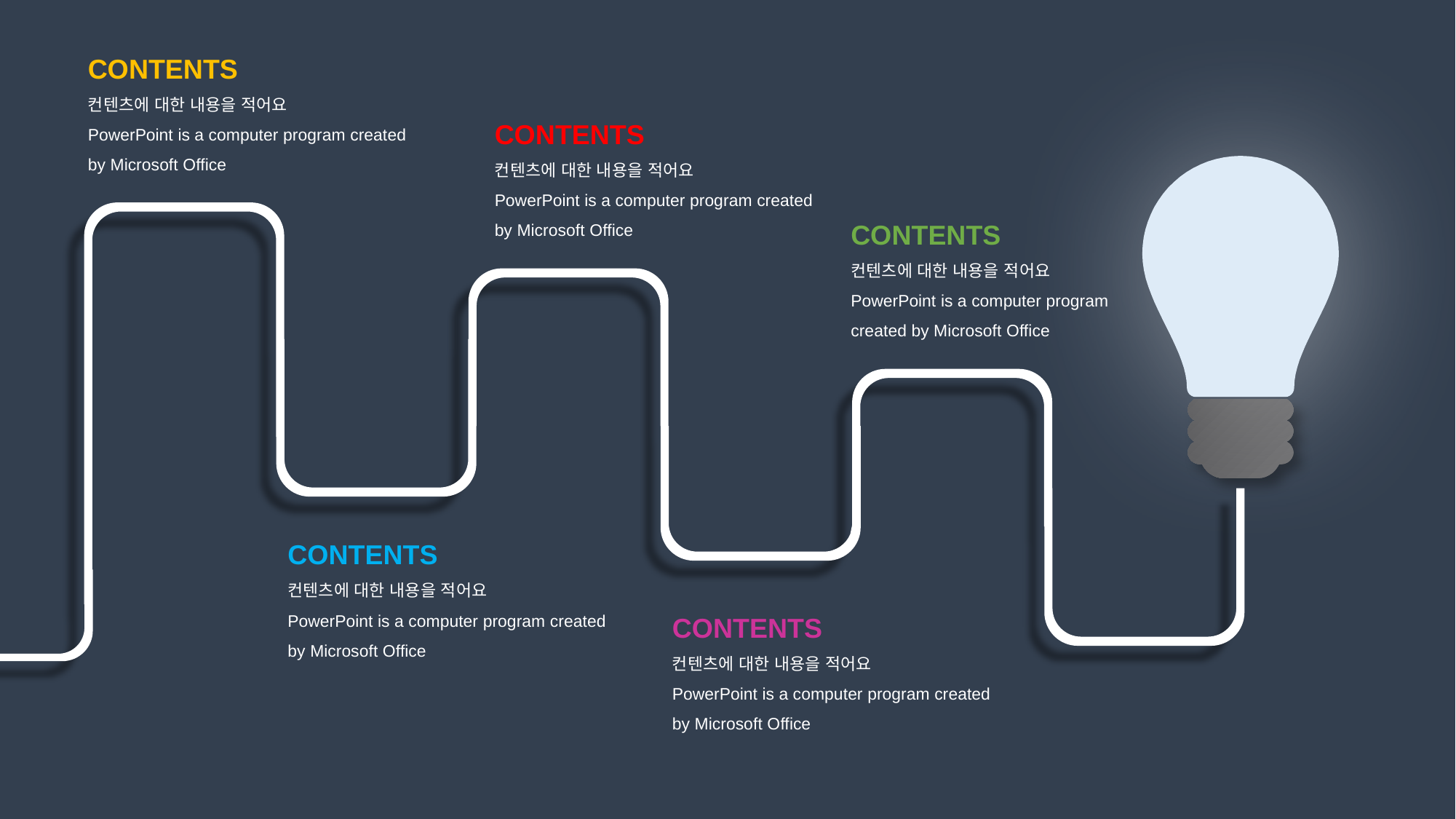

CONTENTS
컨텐츠에 대한 내용을 적어요
PowerPoint is a computer program created by Microsoft Office
CONTENTS
컨텐츠에 대한 내용을 적어요
PowerPoint is a computer program created by Microsoft Office

CONTENTS
컨텐츠에 대한 내용을 적어요
PowerPoint is a computer program created by Microsoft Office
CONTENTS
컨텐츠에 대한 내용을 적어요
PowerPoint is a computer program created by Microsoft Office
CONTENTS
컨텐츠에 대한 내용을 적어요
PowerPoint is a computer program created by Microsoft Office